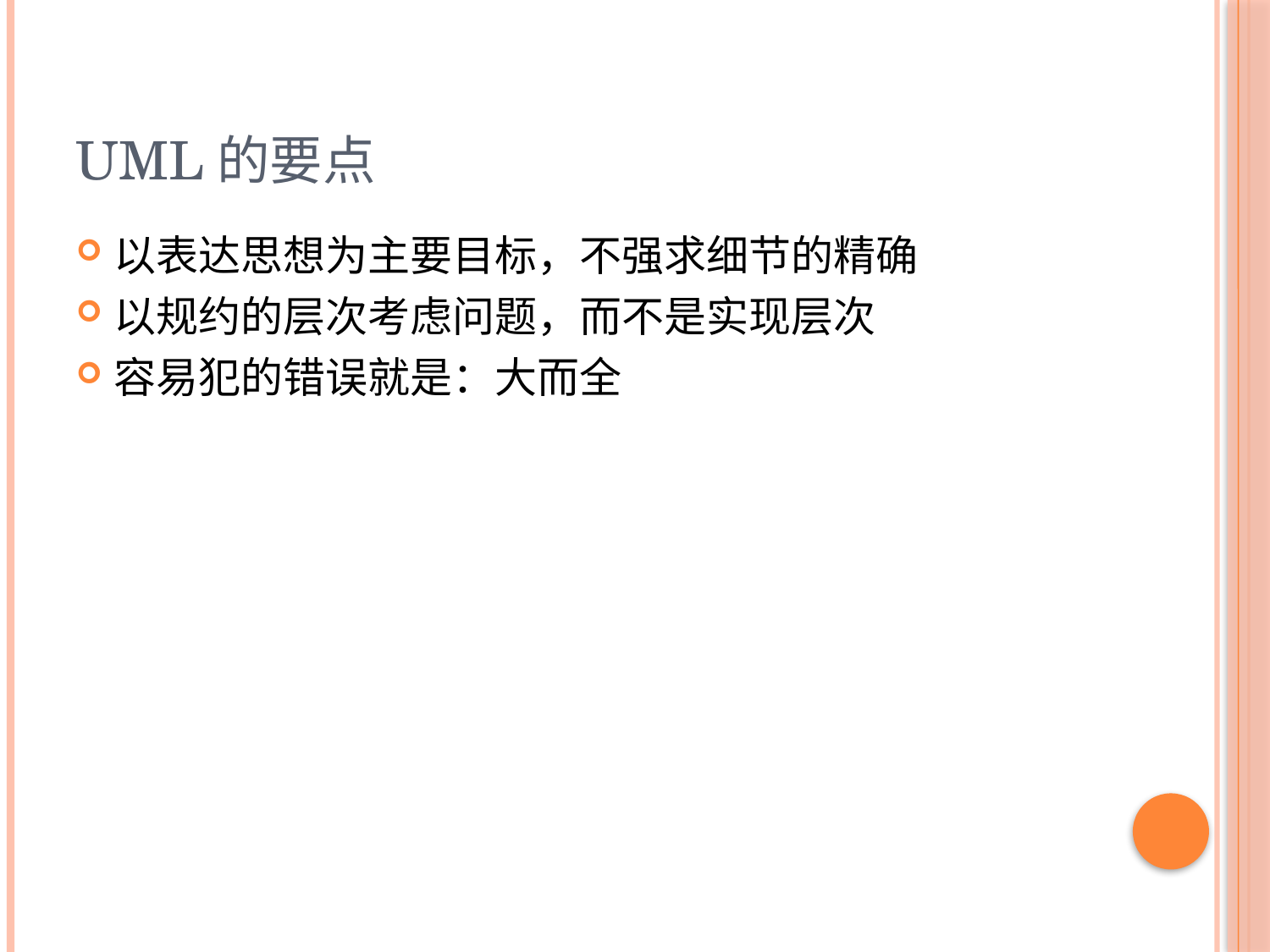

# UML的要点
以表达思想为主要目标，不强求细节的精确
以规约的层次考虑问题，而不是实现层次
容易犯的错误就是：大而全